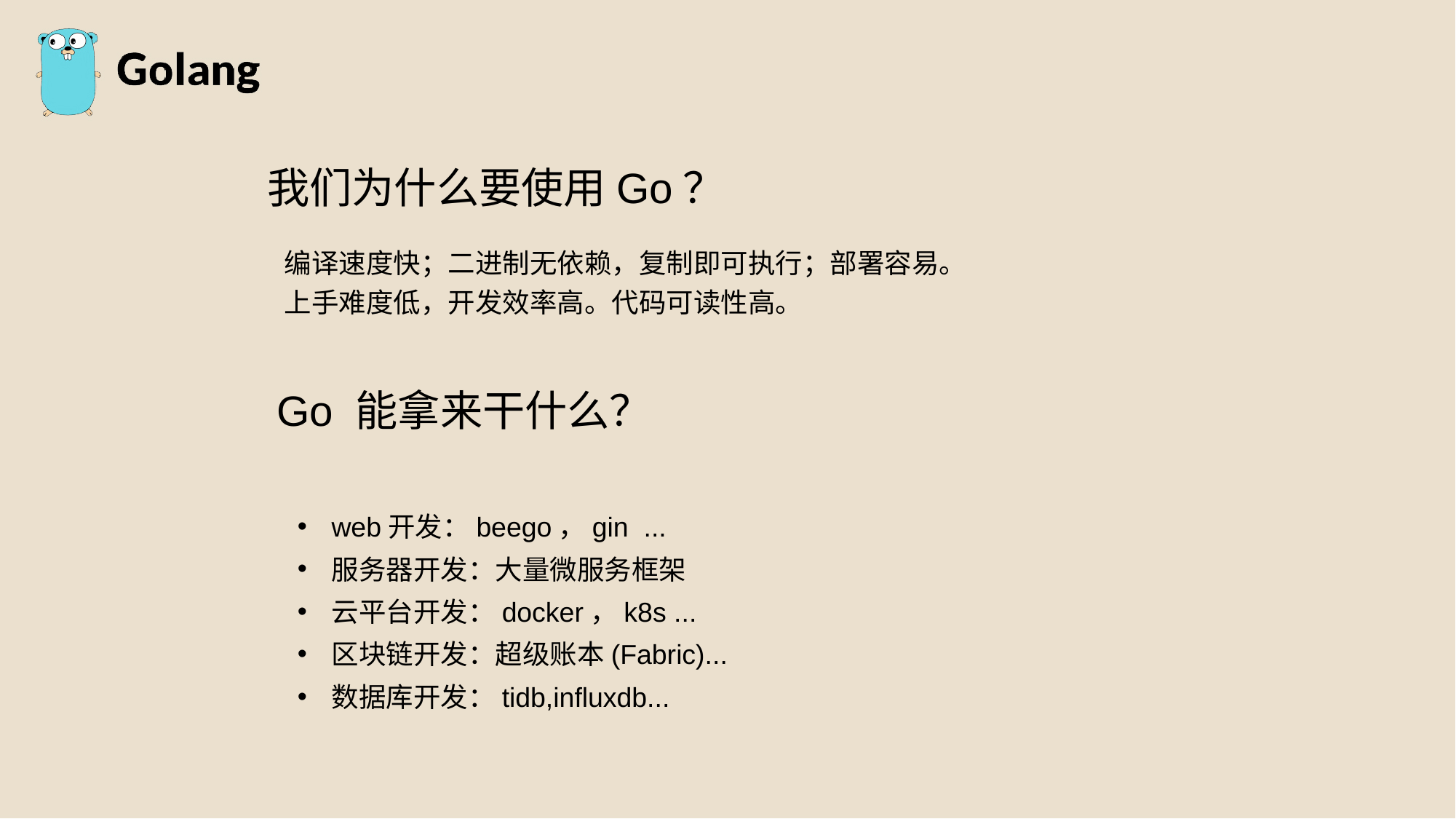

我们为什么要使用Go？
编译速度快；二进制无依赖，复制即可执行；部署容易。
上手难度低，开发效率高。代码可读性高。
Go 能拿来干什么？
web开发：beego，gin  ...
服务器开发：大量微服务框架
云平台开发：docker，k8s ...
区块链开发：超级账本(Fabric)...
数据库开发：tidb,influxdb...